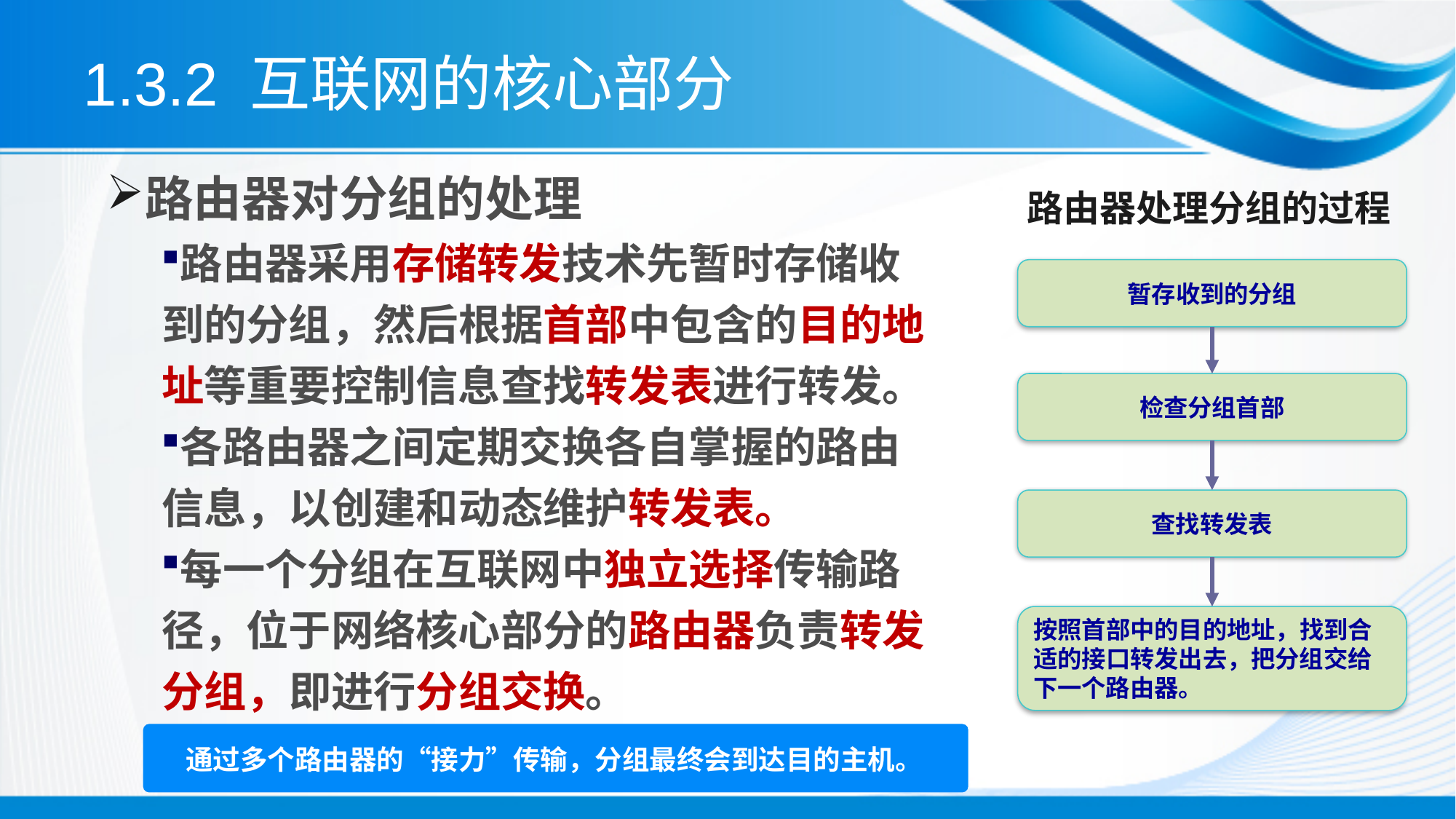

1.3.2 互联网的核心部分
路由器对分组的处理
路由器采用存储转发技术先暂时存储收到的分组，然后根据首部中包含的目的地址等重要控制信息查找转发表进行转发。
各路由器之间定期交换各自掌握的路由信息，以创建和动态维护转发表。
每一个分组在互联网中独立选择传输路径，位于网络核心部分的路由器负责转发分组，即进行分组交换。

路由器处理分组的过程
暂存收到的分组
检查分组首部
查找转发表
按照首部中的目的地址，找到合适的接口转发出去，把分组交给下一个路由器。

通过多个路由器的“接力”传输，分组最终会到达目的主机。